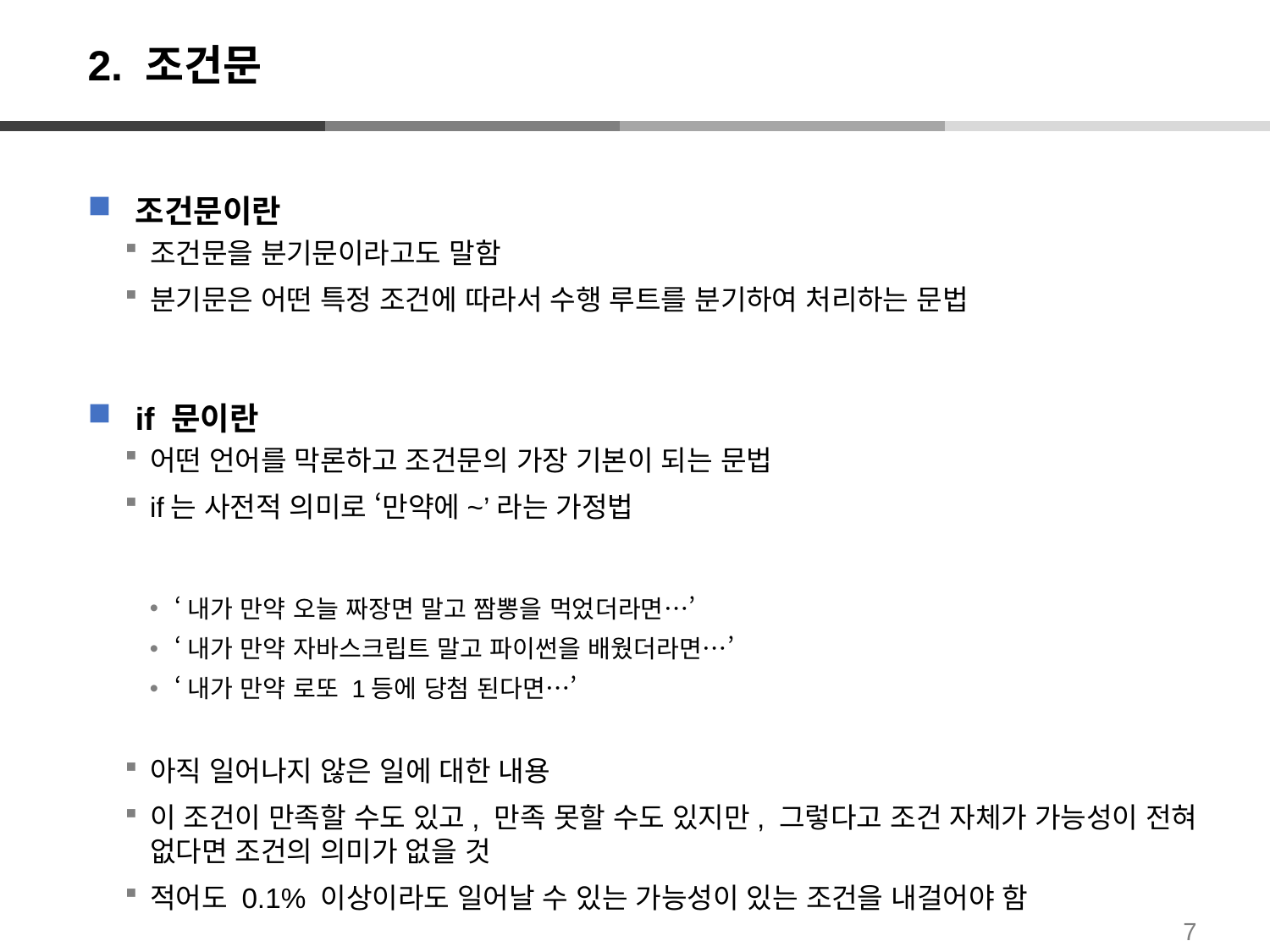

# 2. 조건문
조건문이란
조건문을 분기문이라고도 말함
분기문은 어떤 특정 조건에 따라서 수행 루트를 분기하여 처리하는 문법

if 문이란
어떤 언어를 막론하고 조건문의 가장 기본이 되는 문법
if는 사전적 의미로 ‘만약에~’라는 가정법

‘내가 만약 오늘 짜장면 말고 짬뽕을 먹었더라면…’
‘내가 만약 자바스크립트 말고 파이썬을 배웠더라면…’
‘내가 만약 로또 1등에 당첨 된다면…’

아직 일어나지 않은 일에 대한 내용
이 조건이 만족할 수도 있고, 만족 못할 수도 있지만, 그렇다고 조건 자체가 가능성이 전혀 없다면 조건의 의미가 없을 것
적어도 0.1% 이상이라도 일어날 수 있는 가능성이 있는 조건을 내걸어야 함